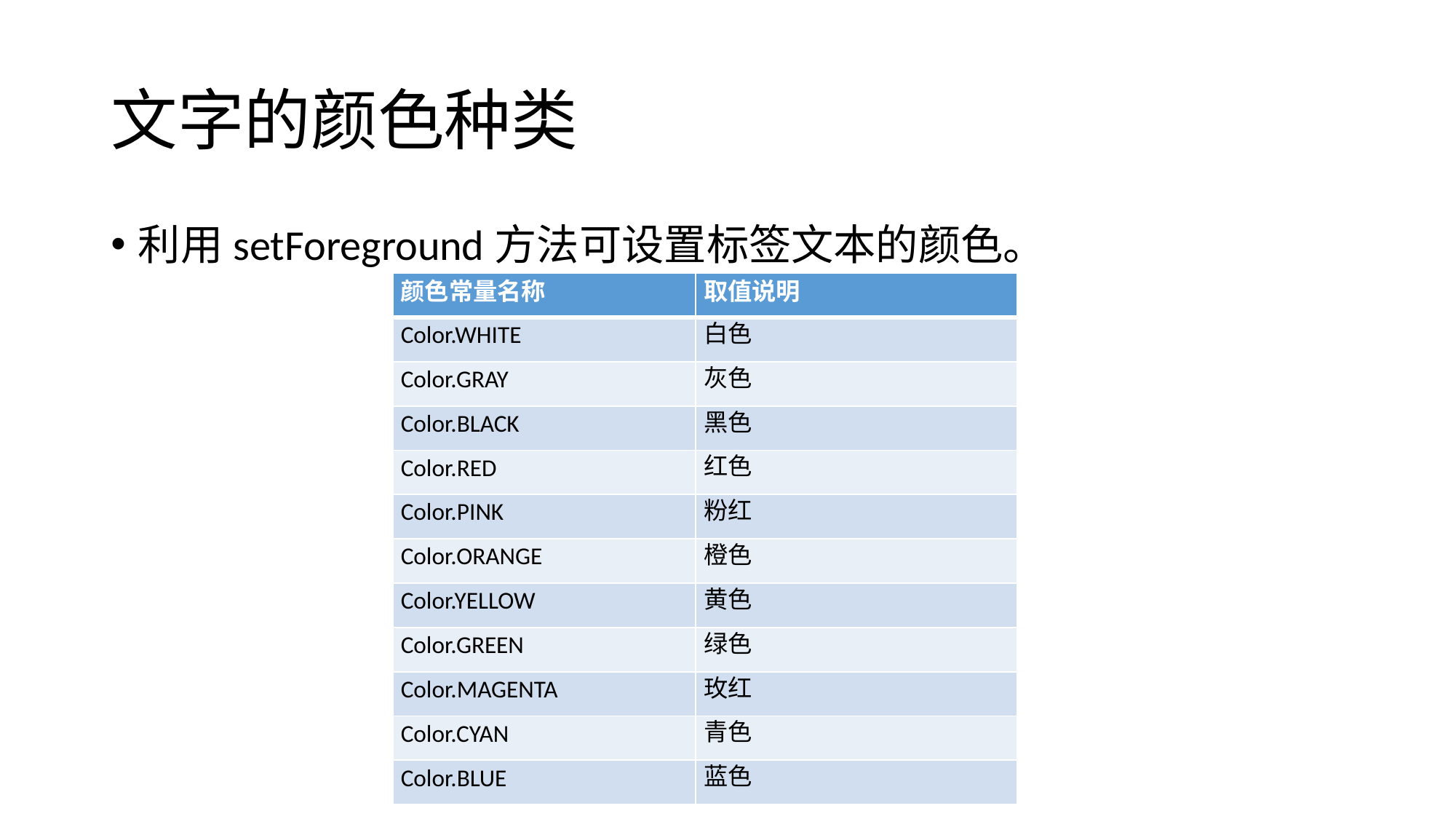

# 文字的颜色种类
利用setForeground方法可设置标签文本的颜色。
| 颜色常量名称 | 取值说明 |
| --- | --- |
| Color.WHITE | 白色 |
| Color.GRAY | 灰色 |
| Color.BLACK | 黑色 |
| Color.RED | 红色 |
| Color.PINK | 粉红 |
| Color.ORANGE | 橙色 |
| Color.YELLOW | 黄色 |
| Color.GREEN | 绿色 |
| Color.MAGENTA | 玫红 |
| Color.CYAN | 青色 |
| Color.BLUE | 蓝色 |